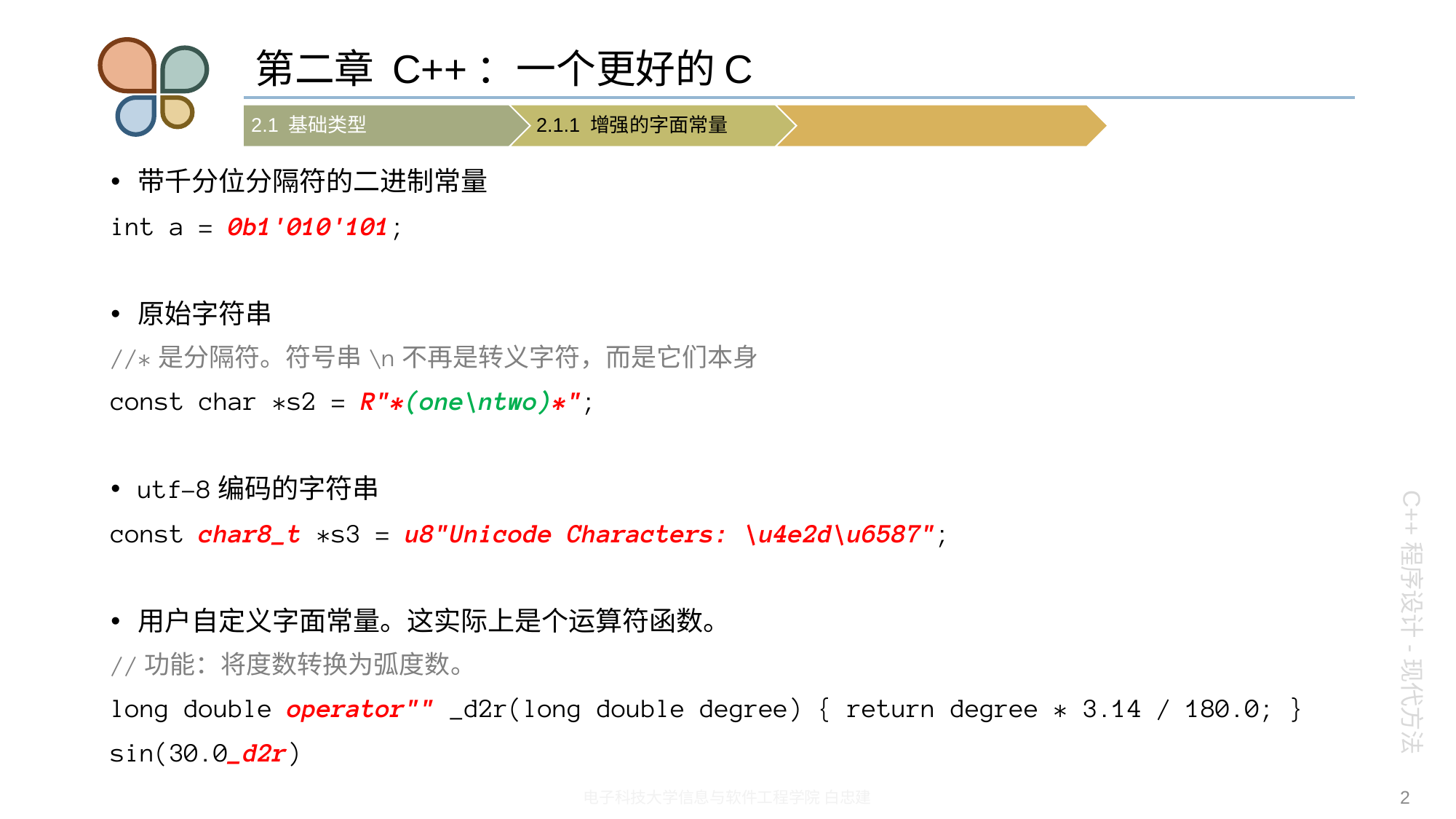

# 第二章 C++：一个更好的C
2.1 基础类型
2.1.1 增强的字面常量

带千分位分隔符的二进制常量
int a = 0b1'010'101;

原始字符串
//*是分隔符。符号串\n不再是转义字符，而是它们本身
const char *s2 = R"*(one\ntwo)*";

utf-8编码的字符串
const char8_t *s3 = u8"Unicode Characters: \u4e2d\u6587";

用户自定义字面常量。这实际上是个运算符函数。
//功能：将度数转换为弧度数。
long double operator"" _d2r(long double degree) { return degree * 3.14 / 180.0; }
sin(30.0_d2r)
2